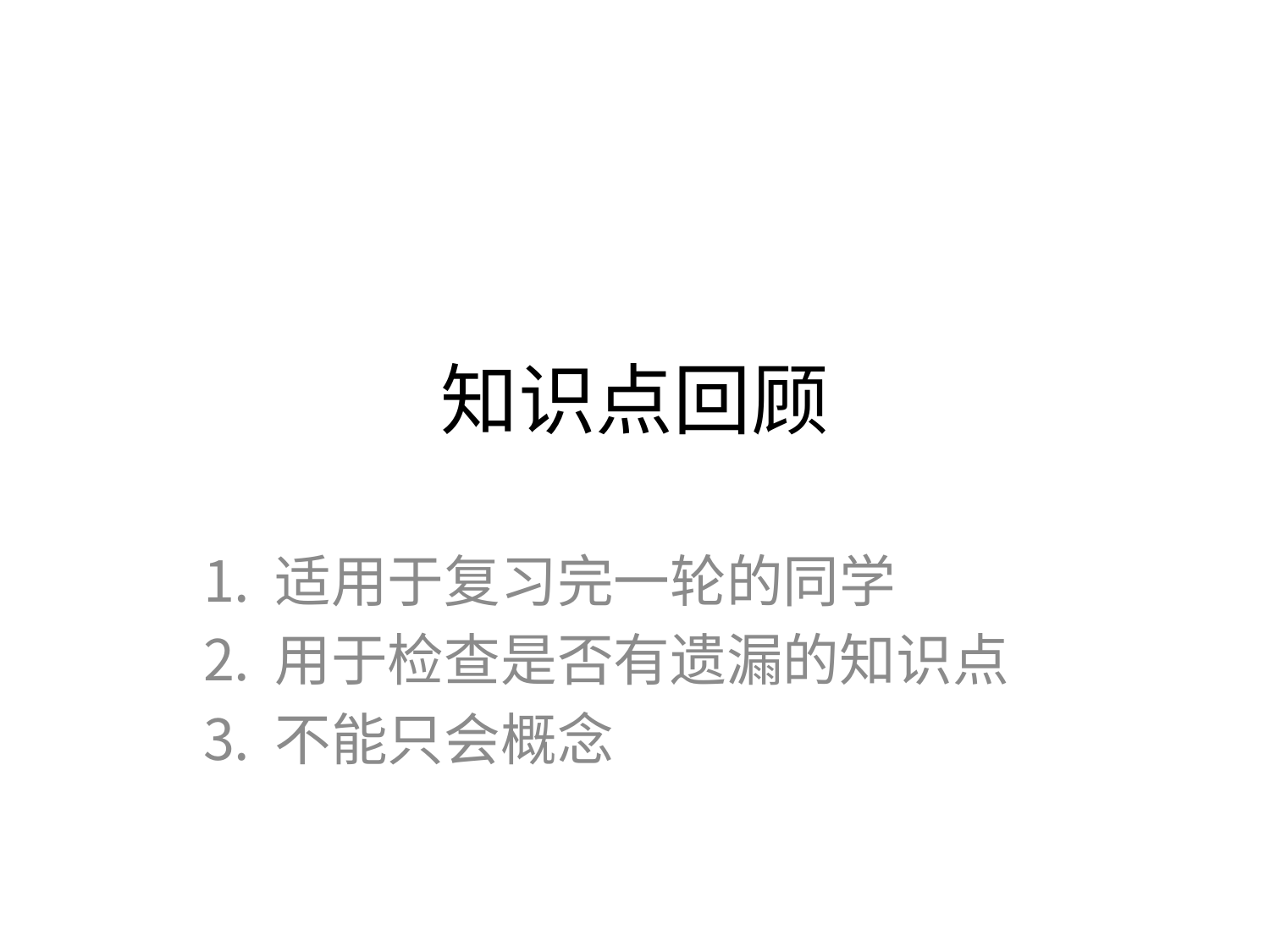

# 知识点回顾
适用于复习完一轮的同学
用于检查是否有遗漏的知识点
不能只会概念